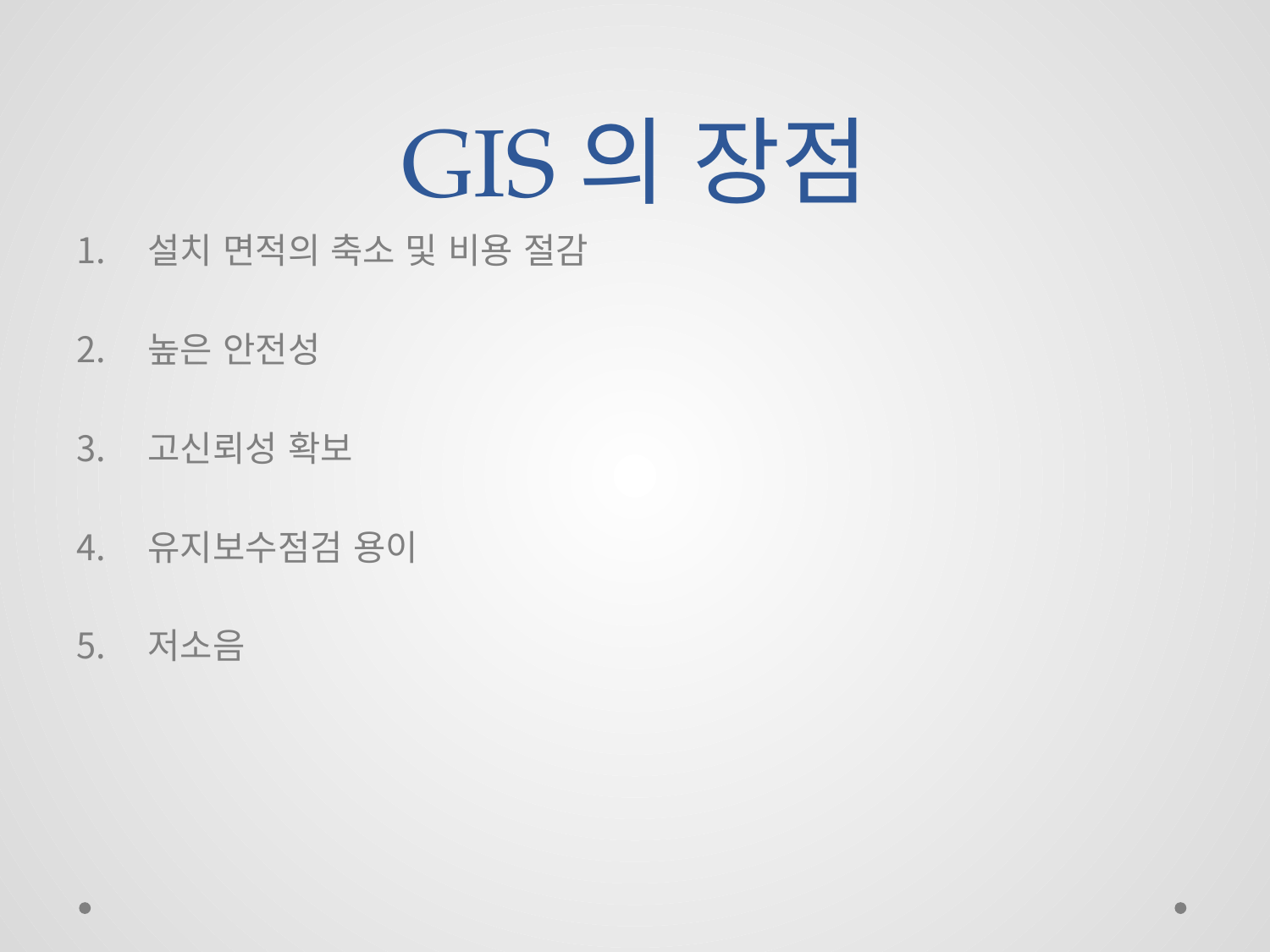

# GIS의 장점
설치 면적의 축소 및 비용 절감

높은 안전성

고신뢰성 확보

유지보수점검 용이

저소음